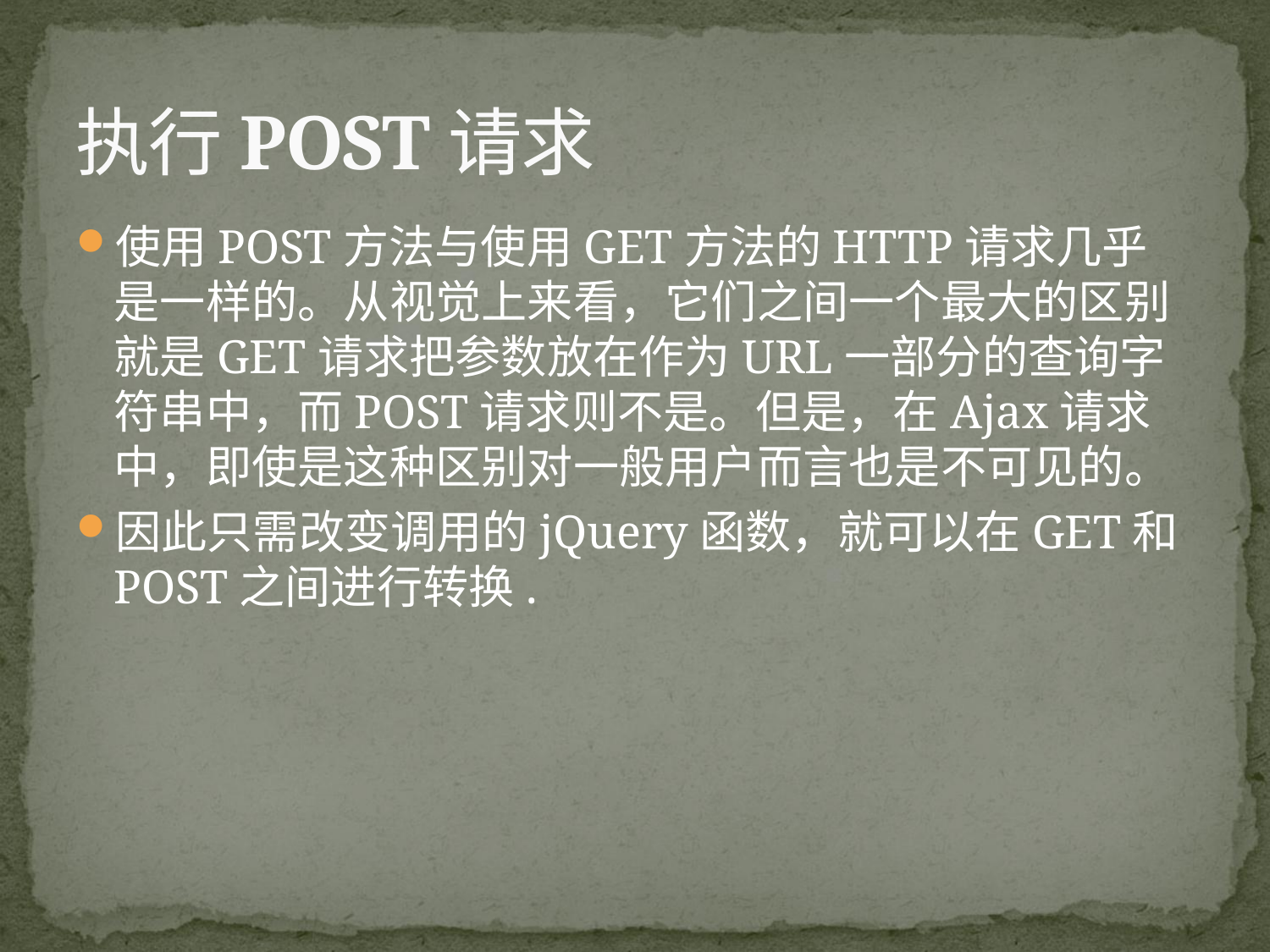

# 执行POST请求
使用POST方法与使用GET方法的HTTP请求几乎是一样的。从视觉上来看，它们之间一个最大的区别就是GET请求把参数放在作为URL一部分的查询字符串中，而POST请求则不是。但是，在Ajax请求中，即使是这种区别对一般用户而言也是不可见的。
因此只需改变调用的jQuery函数，就可以在GET和POST之间进行转换.